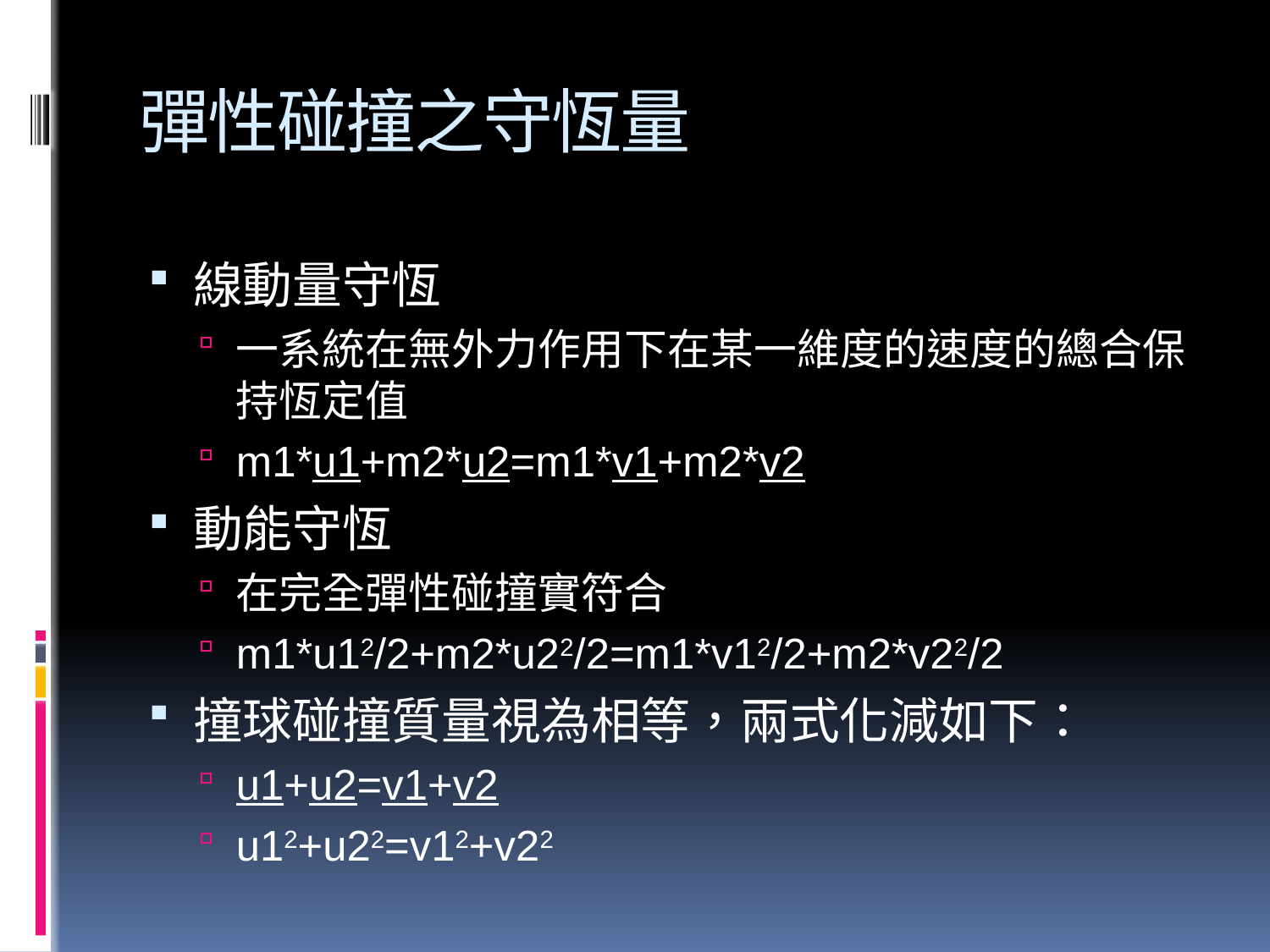

# 彈性碰撞之守恆量
線動量守恆
一系統在無外力作用下在某一維度的速度的總合保持恆定值
m1*u1+m2*u2=m1*v1+m2*v2
動能守恆
在完全彈性碰撞實符合
m1*u12/2+m2*u22/2=m1*v12/2+m2*v22/2
撞球碰撞質量視為相等，兩式化減如下：
u1+u2=v1+v2
u12+u22=v12+v22